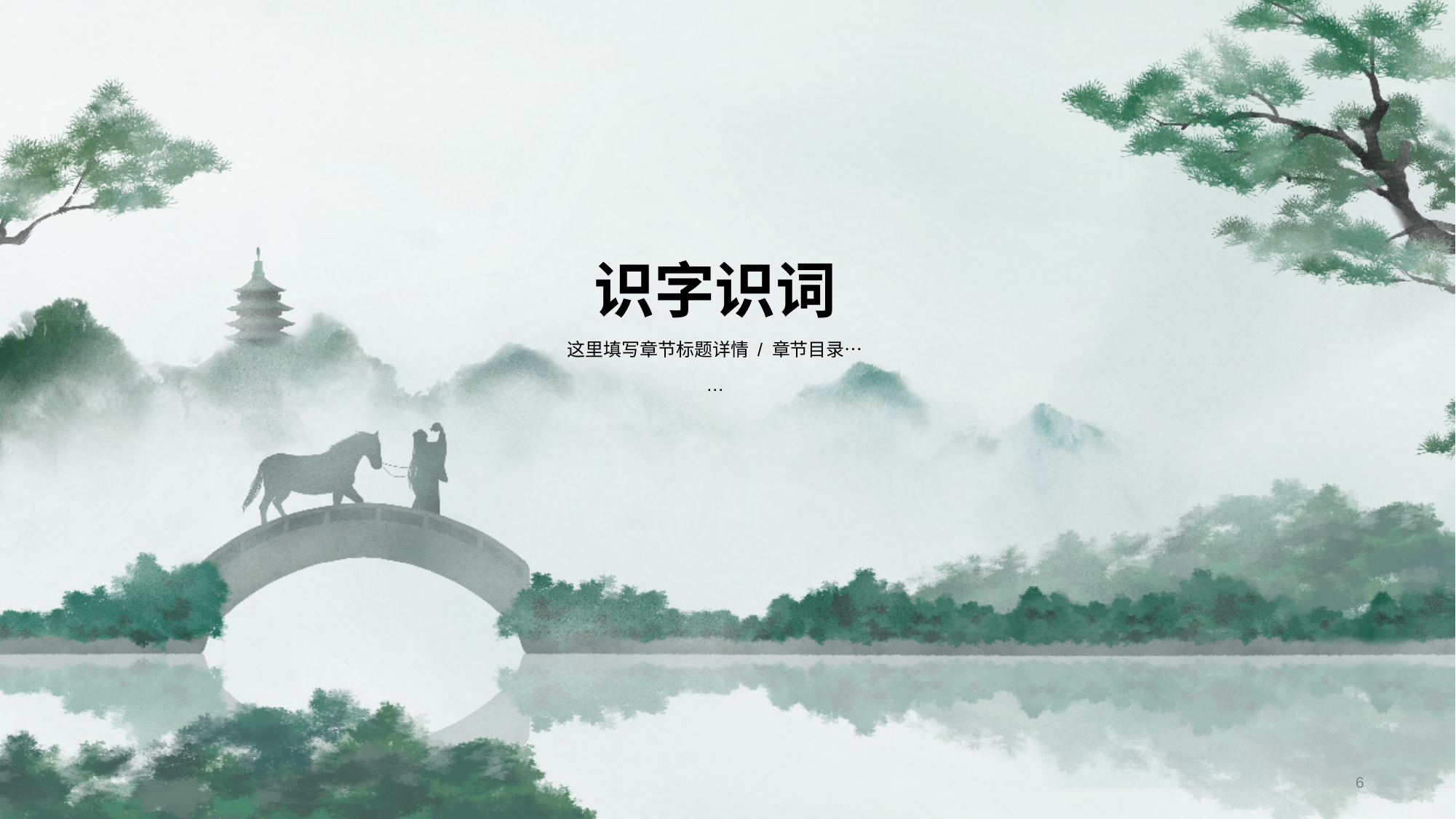

# 识字识词
这里填写章节标题详情 / 章节目录…
…

6